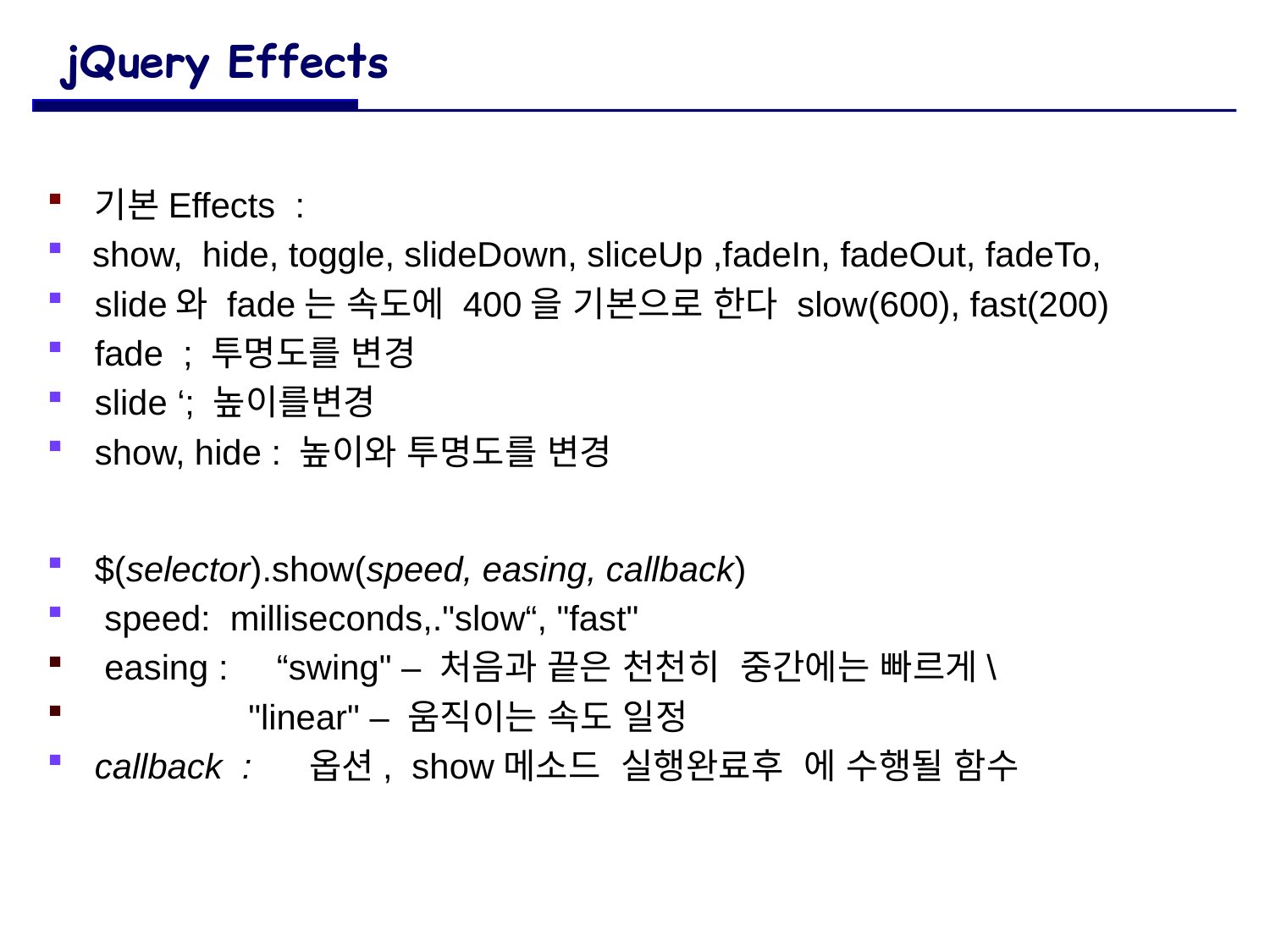

# jQuery Effects
기본Effects  :
   show,  hide, toggle, slideDown, sliceUp ,fadeIn, fadeOut, fadeTo,
slide와 fade는 속도에 400을 기본으로 한다 slow(600), fast(200)
fade  ; 투명도를 변경
slide ‘; 높이를변경
show, hide : 높이와 투명도를 변경

$(selector).show(speed, easing, callback)
 speed:  milliseconds,."slow“, "fast"
 easing :     “swing" – 처음과 끝은 천천히  중간에는 빠르게\
                   "linear" – 움직이는 속도 일정
callback  :     옵션,  show메소드  실행완료후  에 수행될 함수